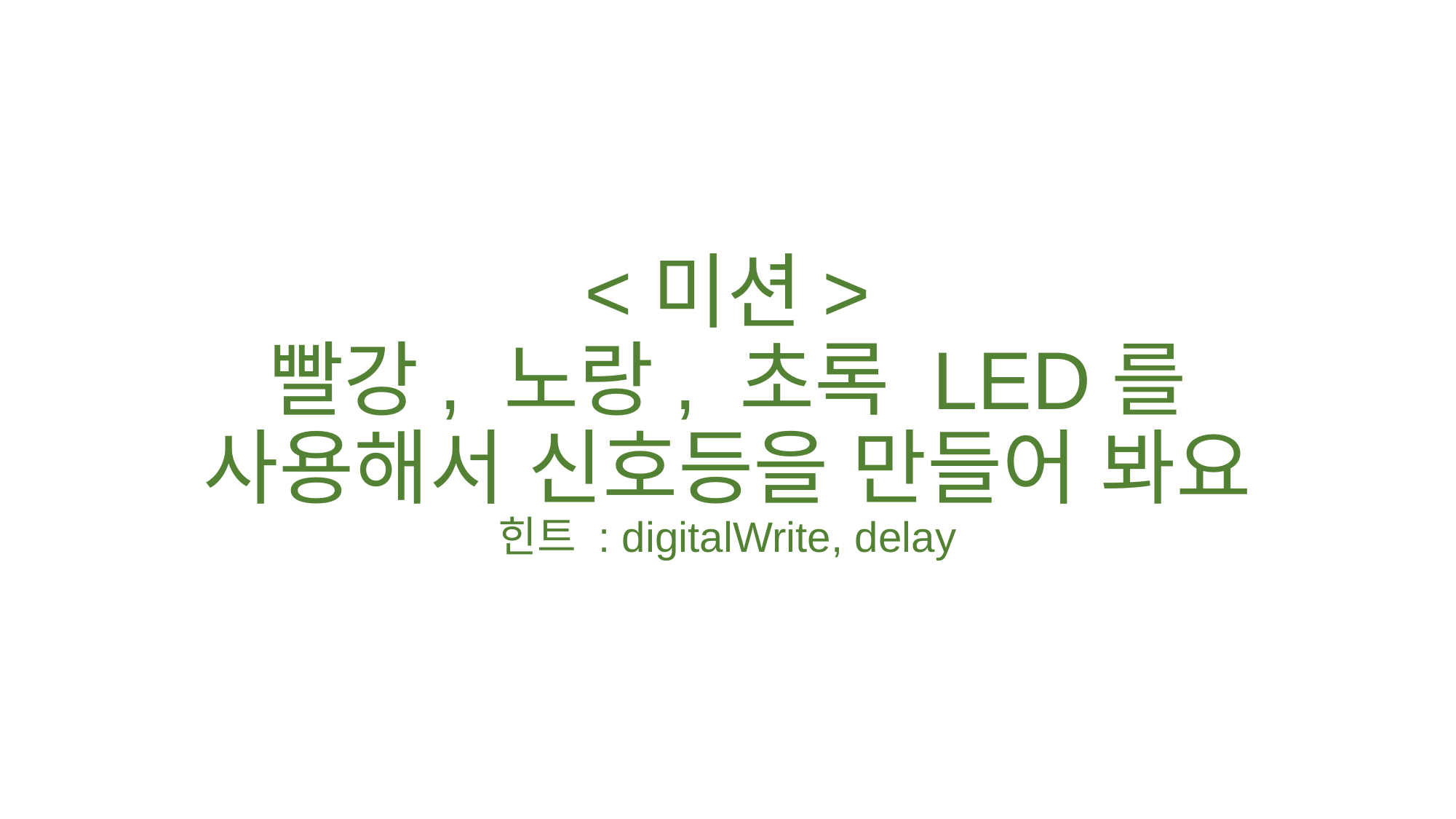

# <미션> 빨강, 노랑, 초록 LED를 사용해서 신호등을 만들어 봐요 힌트 : digitalWrite, delay